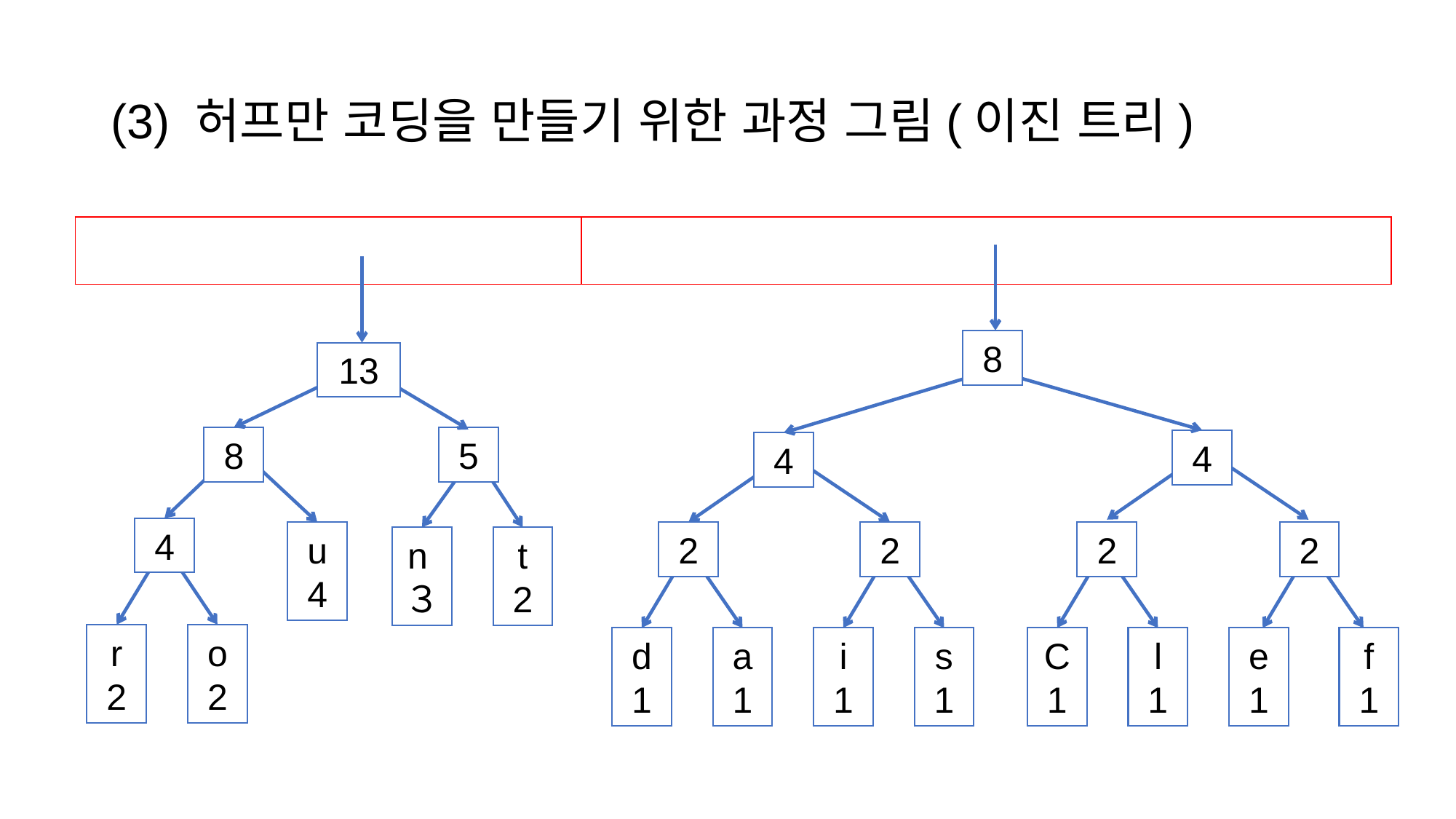

# (3) 허프만 코딩을 만들기 위한 과정 그림(이진 트리)
|  |  |
| --- | --- |
8
13
5
8
4
4
4
2
2
2
2
u4
n３
t 2
r 2
o2
C1
l 1
e1
i 1
s 1
d1
a1
f 1